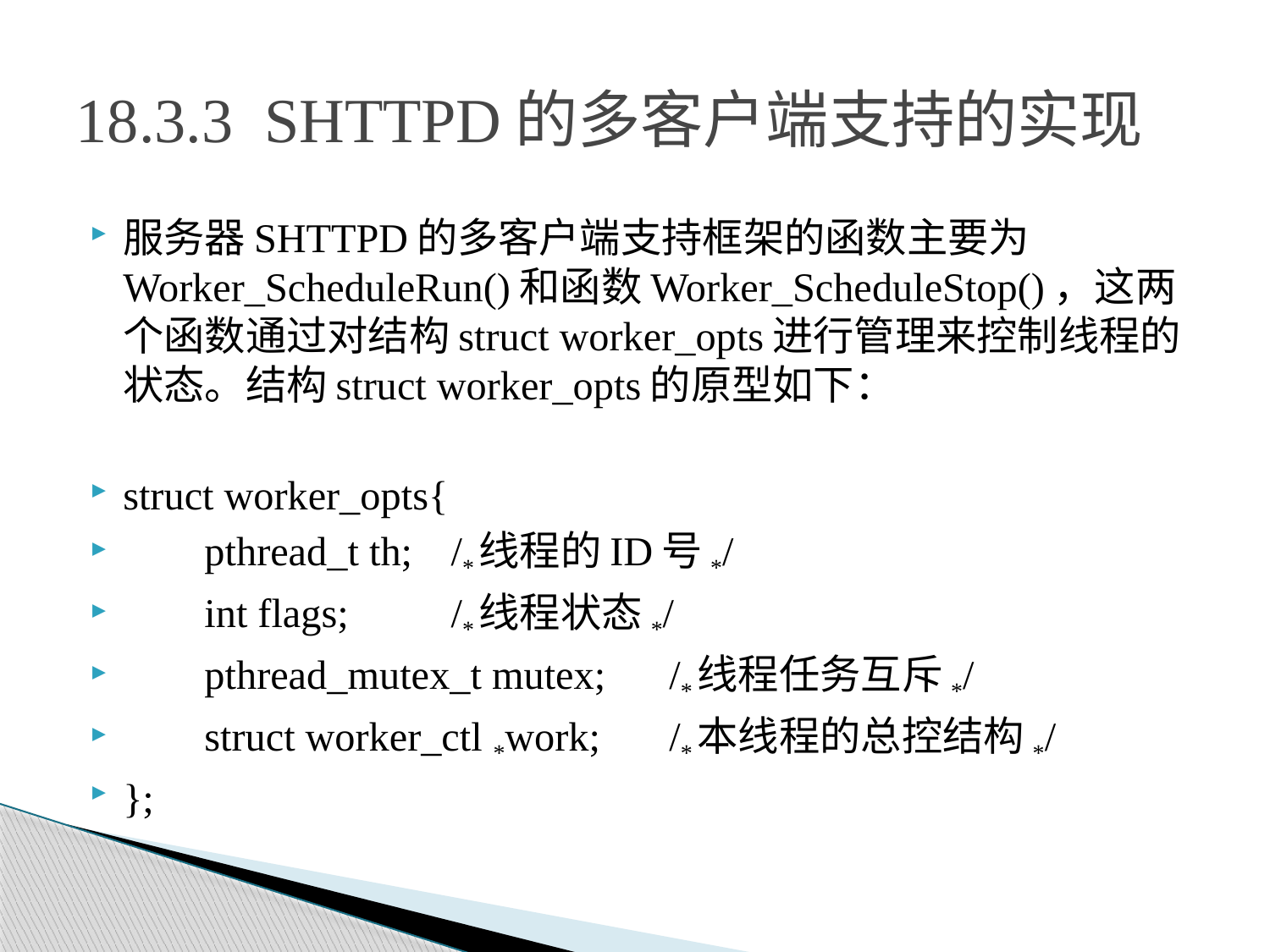

# 18.3.3  SHTTPD的多客户端支持的实现
服务器SHTTPD的多客户端支持框架的函数主要为Worker_ScheduleRun()和函数Worker_ScheduleStop()，这两个函数通过对结构struct worker_opts进行管理来控制线程的状态。结构struct worker_opts的原型如下：

struct worker_opts{
        pthread_t th;			/*线程的ID号*/
        int flags;			/*线程状态*/
        pthread_mutex_t mutex;	/*线程任务互斥*/
        struct worker_ctl *work;	/*本线程的总控结构*/
};